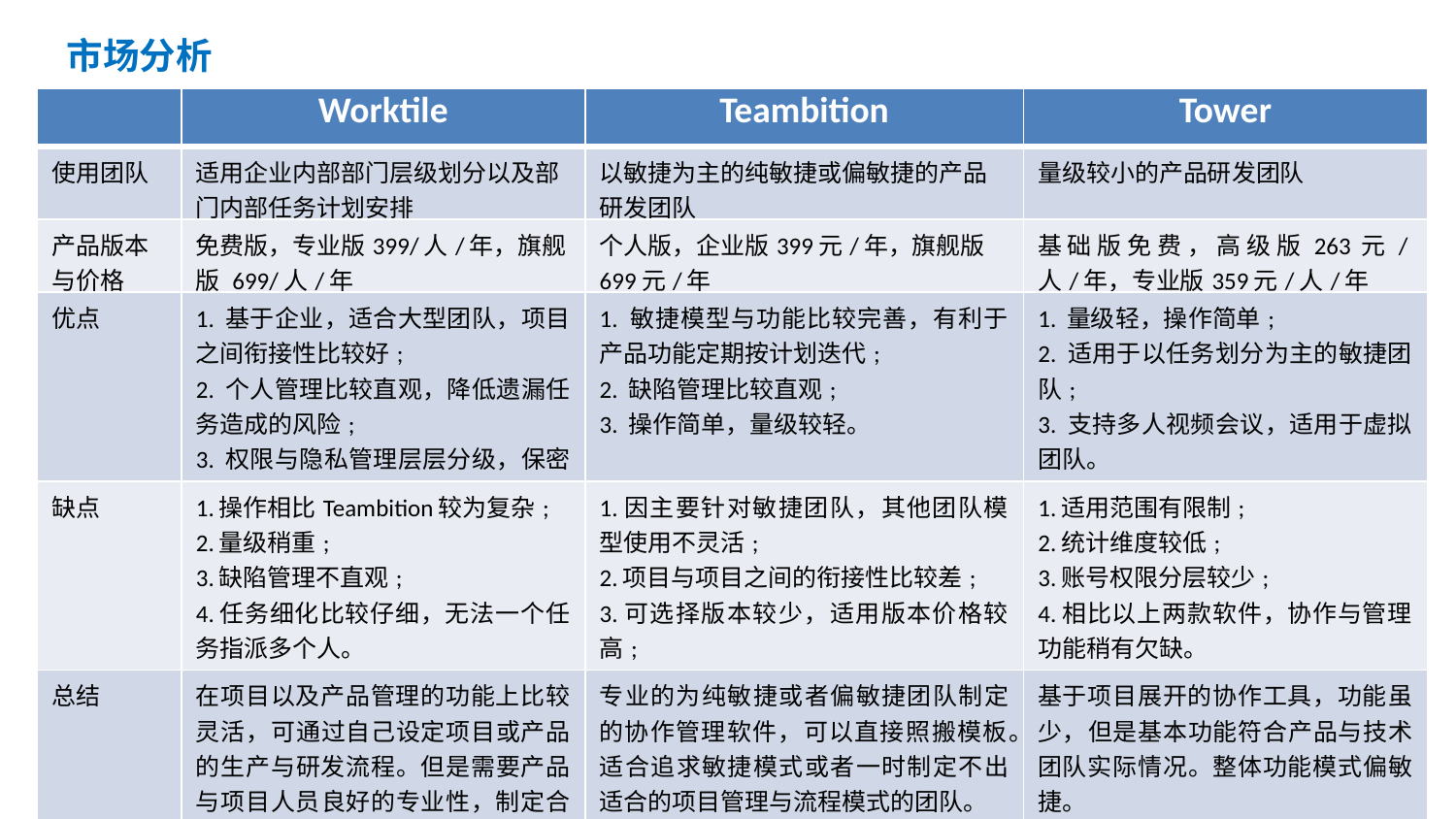

目 录
市场分析
|  | Worktile | Teambition | Tower |
| --- | --- | --- | --- |
| 使用团队 | 适用企业内部部门层级划分以及部门内部任务计划安排 | 以敏捷为主的纯敏捷或偏敏捷的产品研发团队 | 量级较小的产品研发团队 |
| 产品版本 与价格 | 免费版，专业版399/人/年，旗舰版 699/人/年 | 个人版，企业版399元/年，旗舰版699元/年 | 基础版免费，高级版263元/人/年，专业版359元/人/年 |
| 优点 | 1. 基于企业，适合大型团队，项目之间衔接性比较好; 2. 个人管理比较直观，降低遗漏任务造成的风险; 3. 权限与隐私管理层层分级，保密性能更好。 | 1. 敏捷模型与功能比较完善，有利于产品功能定期按计划迭代; 2. 缺陷管理比较直观; 3. 操作简单，量级较轻。 | 1. 量级轻，操作简单; 2. 适用于以任务划分为主的敏捷团队; 3. 支持多人视频会议，适用于虚拟团队。 |
| 缺点 | 1.操作相比Teambition较为复杂; 2.量级稍重; 3.缺陷管理不直观; 4.任务细化比较仔细，无法一个任务指派多个人。 | 1.因主要针对敏捷团队，其他团队模型使用不灵活; 2.项目与项目之间的衔接性比较差; 3.可选择版本较少，适用版本价格较高; 4.项目管理维度较低。 | 1.适用范围有限制; 2.统计维度较低; 3.账号权限分层较少; 4.相比以上两款软件，协作与管理功能稍有欠缺。 |
| 总结 | 在项目以及产品管理的功能上比较灵活，可通过自己设定项目或产品的生产与研发流程。但是需要产品与项目人员良好的专业性，制定合适的项目管理模型。 | 专业的为纯敏捷或者偏敏捷团队制定的协作管理软件，可以直接照搬模板。适合追求敏捷模式或者一时制定不出适合的项目管理与流程模式的团队。 | 基于项目展开的协作工具，功能虽少，但是基本功能符合产品与技术团队实际情况。整体功能模式偏敏捷。 |